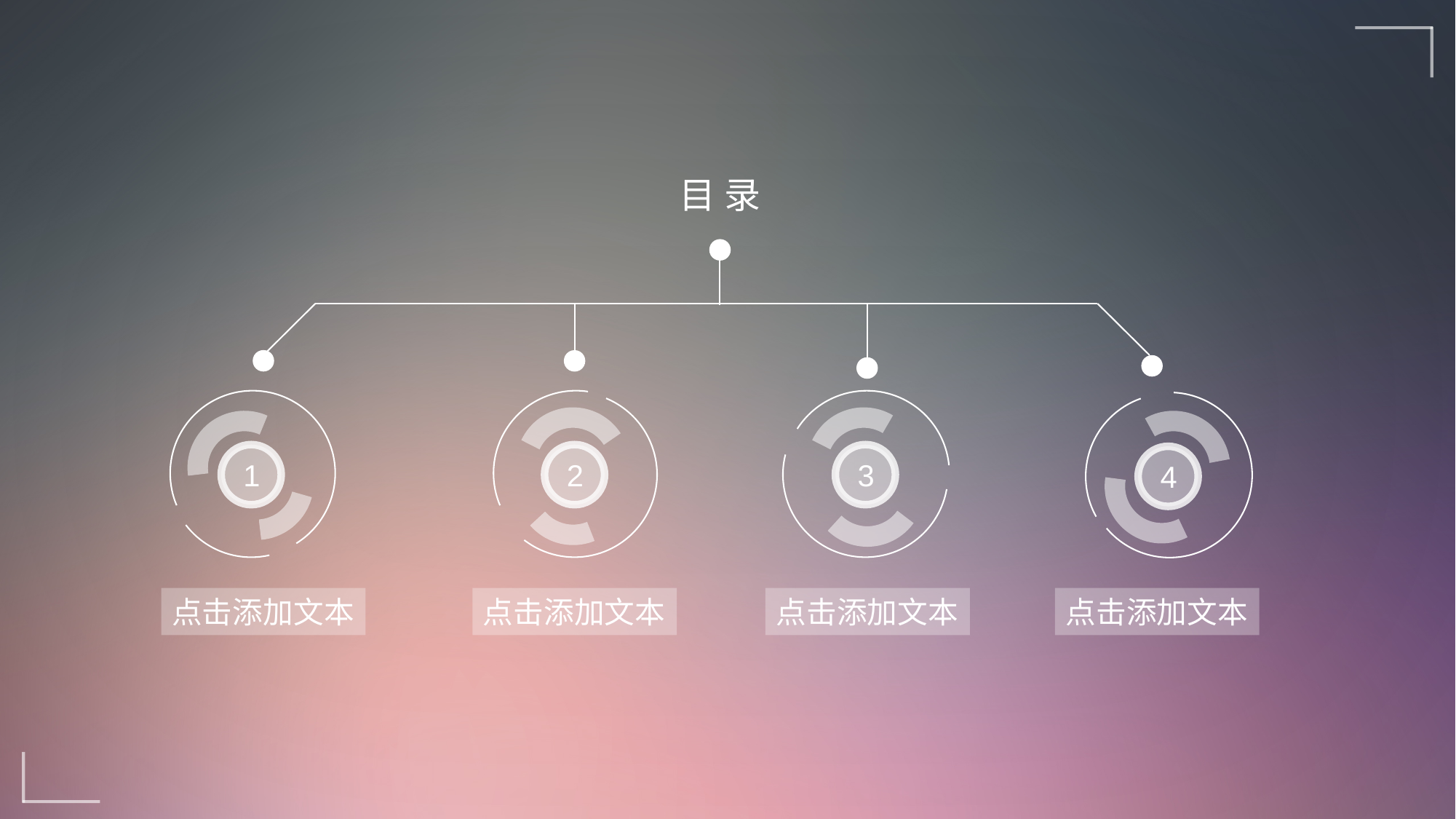

目 录

2

3

1

4
点击添加文本
点击添加文本
点击添加文本
点击添加文本